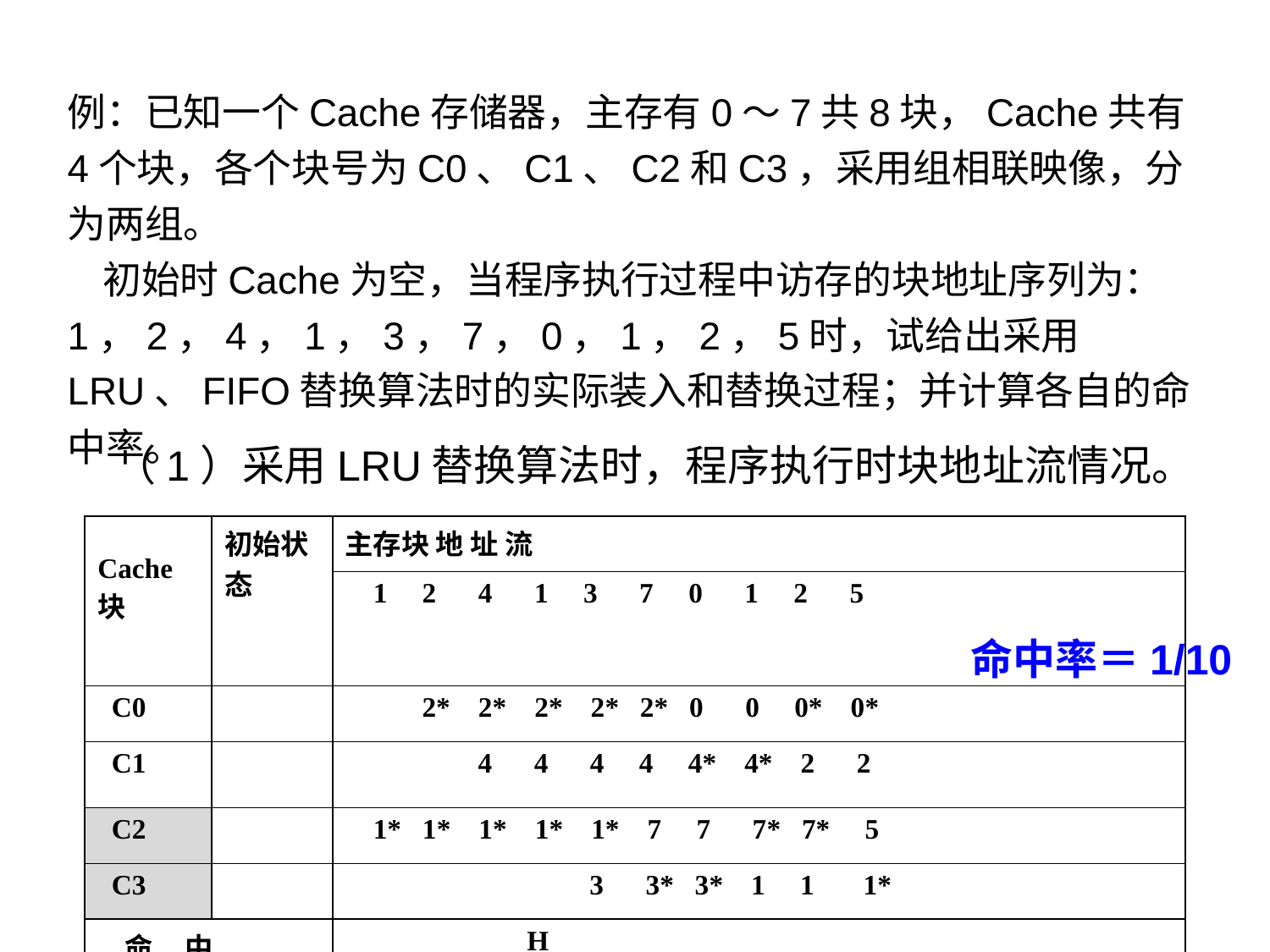

例：已知一个Cache存储器，主存有0～7共8块，Cache共有4个块，各个块号为C0、C1、C2和C3，采用组相联映像，分为两组。
   初始时Cache为空，当程序执行过程中访存的块地址序列为：
1，2，4，1，3，7，0，1，2，5时，试给出采用LRU、FIFO替换算法时的实际装入和替换过程；并计算各自的命中率。
（1）采用LRU替换算法时，程序执行时块地址流情况。
| Cache块 | 初始状态 | 主存块 地 址 流 |
| --- | --- | --- |
|  |  | 1 2 4 1 3 7 0 1 2 5 |
| C0 |  | 2\* 2\* 2\* 2\* 2\* 0 0 0\* 0\* |
| C1 |  | 4 4 4 4 4\* 4\* 2 2 |
| C2 |  | 1\* 1\* 1\* 1\* 1\* 7 7 7\* 7\* 5 |
| C3 |  | 3 3\* 3\* 1 1 1\* |
| 命 中 |  | H |
命中率＝1/10
35